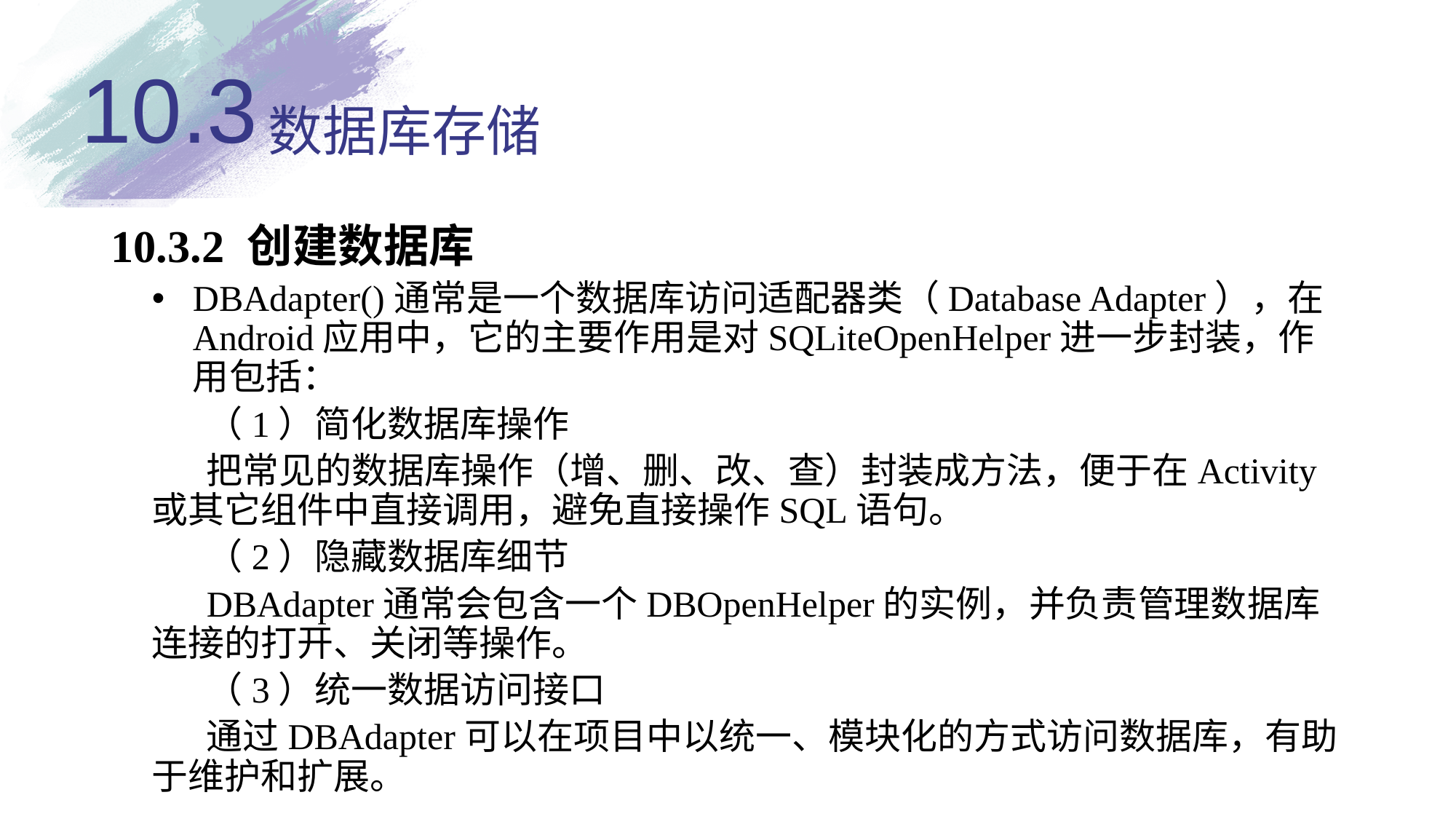

10.3
# 数据库存储
10.3.2 创建数据库
DBAdapter()通常是一个数据库访问适配器类（Database Adapter），在Android应用中，它的主要作用是对SQLiteOpenHelper进一步封装，作用包括：
（1）简化数据库操作
把常见的数据库操作（增、删、改、查）封装成方法，便于在Activity或其它组件中直接调用，避免直接操作SQL语句。
（2）隐藏数据库细节
DBAdapter通常会包含一个DBOpenHelper的实例，并负责管理数据库连接的打开、关闭等操作。
（3）统一数据访问接口
通过DBAdapter可以在项目中以统一、模块化的方式访问数据库，有助于维护和扩展。